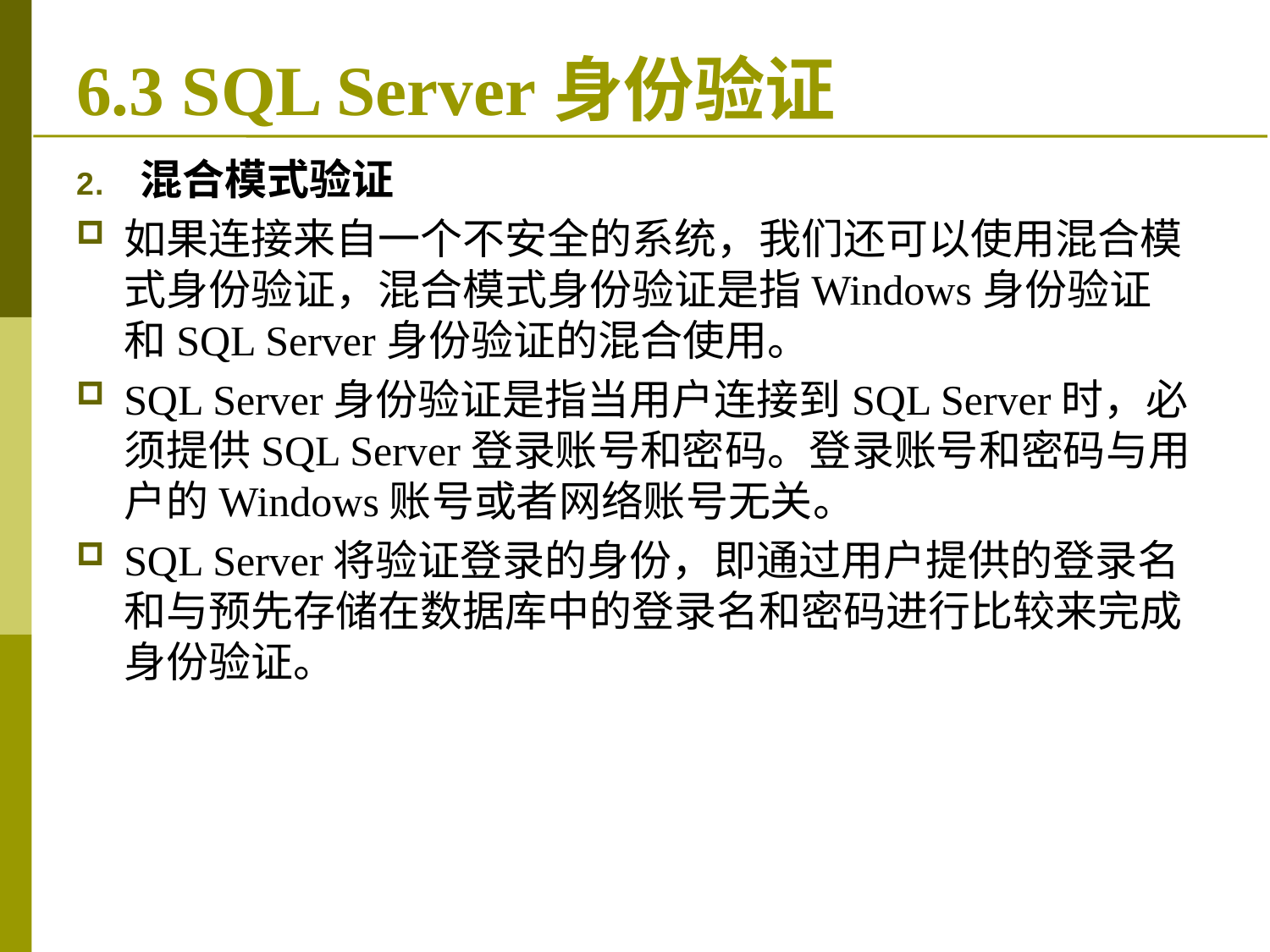

# 6.3 SQL Server身份验证
混合模式验证
如果连接来自一个不安全的系统，我们还可以使用混合模式身份验证，混合模式身份验证是指Windows身份验证和SQL Server身份验证的混合使用。
SQL Server身份验证是指当用户连接到SQL Server时，必须提供SQL Server登录账号和密码。登录账号和密码与用户的Windows账号或者网络账号无关。
SQL Server将验证登录的身份，即通过用户提供的登录名和与预先存储在数据库中的登录名和密码进行比较来完成身份验证。